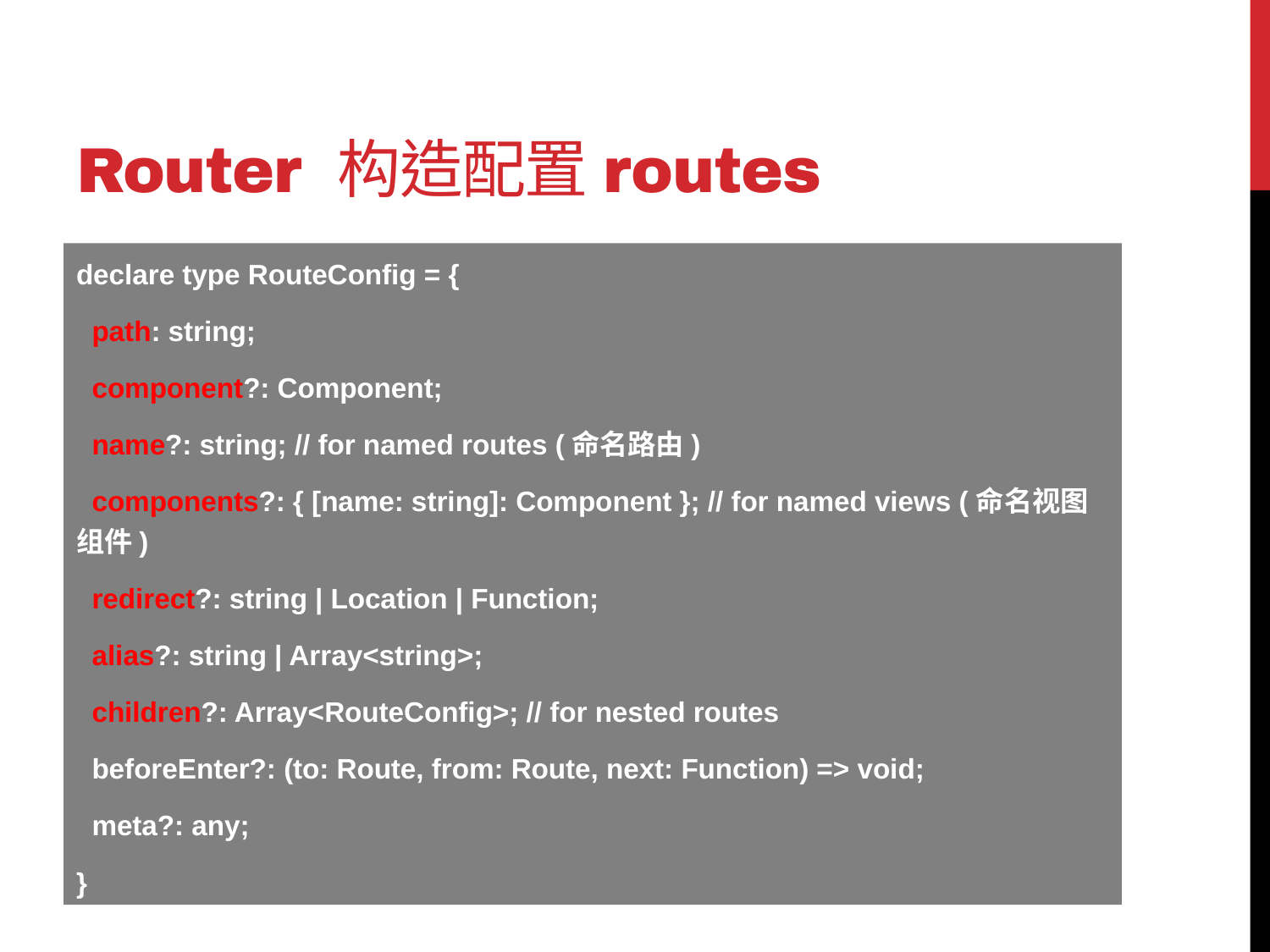

# Router 构造配置routes
declare type RouteConfig = {
  path: string;
  component?: Component;
  name?: string; // for named routes (命名路由)
  components?: { [name: string]: Component }; // for named views (命名视图组件)
  redirect?: string | Location | Function;
  alias?: string | Array<string>;
  children?: Array<RouteConfig>; // for nested routes
  beforeEnter?: (to: Route, from: Route, next: Function) => void;
  meta?: any;
}